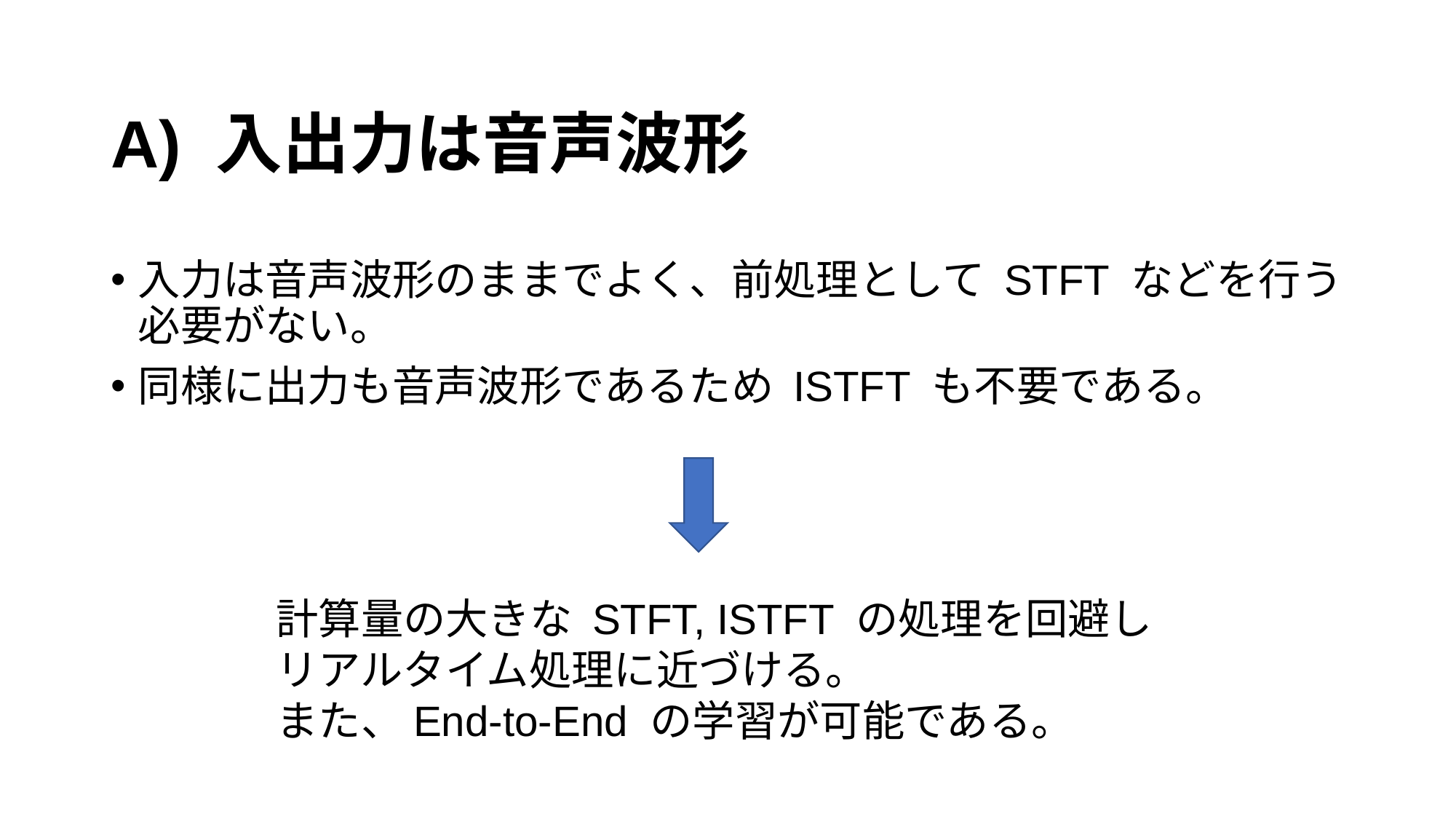

# A) 入出力は音声波形
入力は音声波形のままでよく、前処理として STFT などを行う必要がない。
同様に出力も音声波形であるため ISTFT も不要である。

計算量の大きな STFT, ISTFT の処理を回避しリアルタイム処理に近づける。
また、End-to-End の学習が可能である。